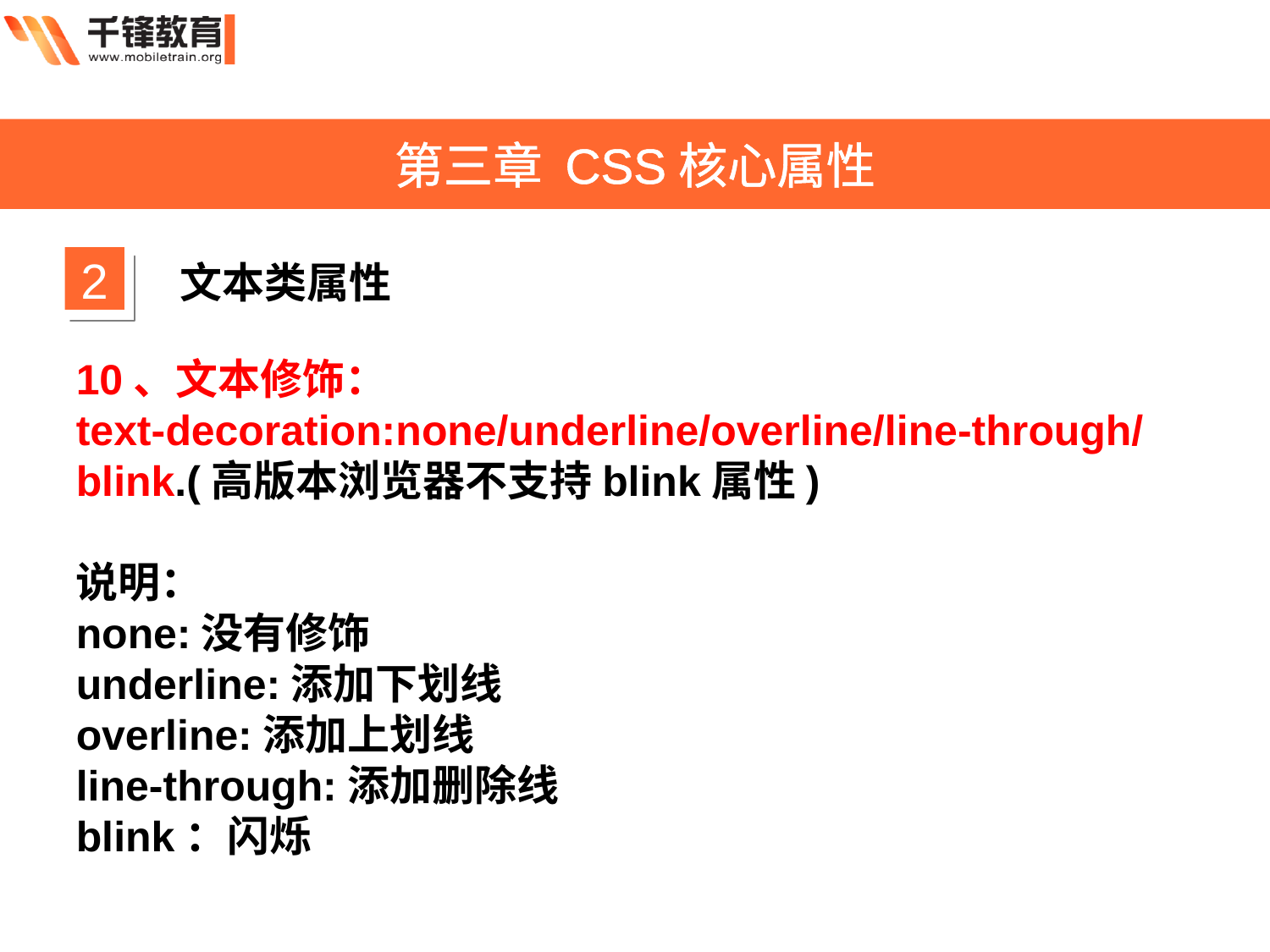

第三章 CSS核心属性
2

文本类属性

10、文本修饰：
text-decoration:none/underline/overline/line-through/blink.(高版本浏览器不支持blink属性)

说明：
none:没有修饰
underline:添加下划线
overline:添加上划线
line-through:添加删除线
blink：闪烁